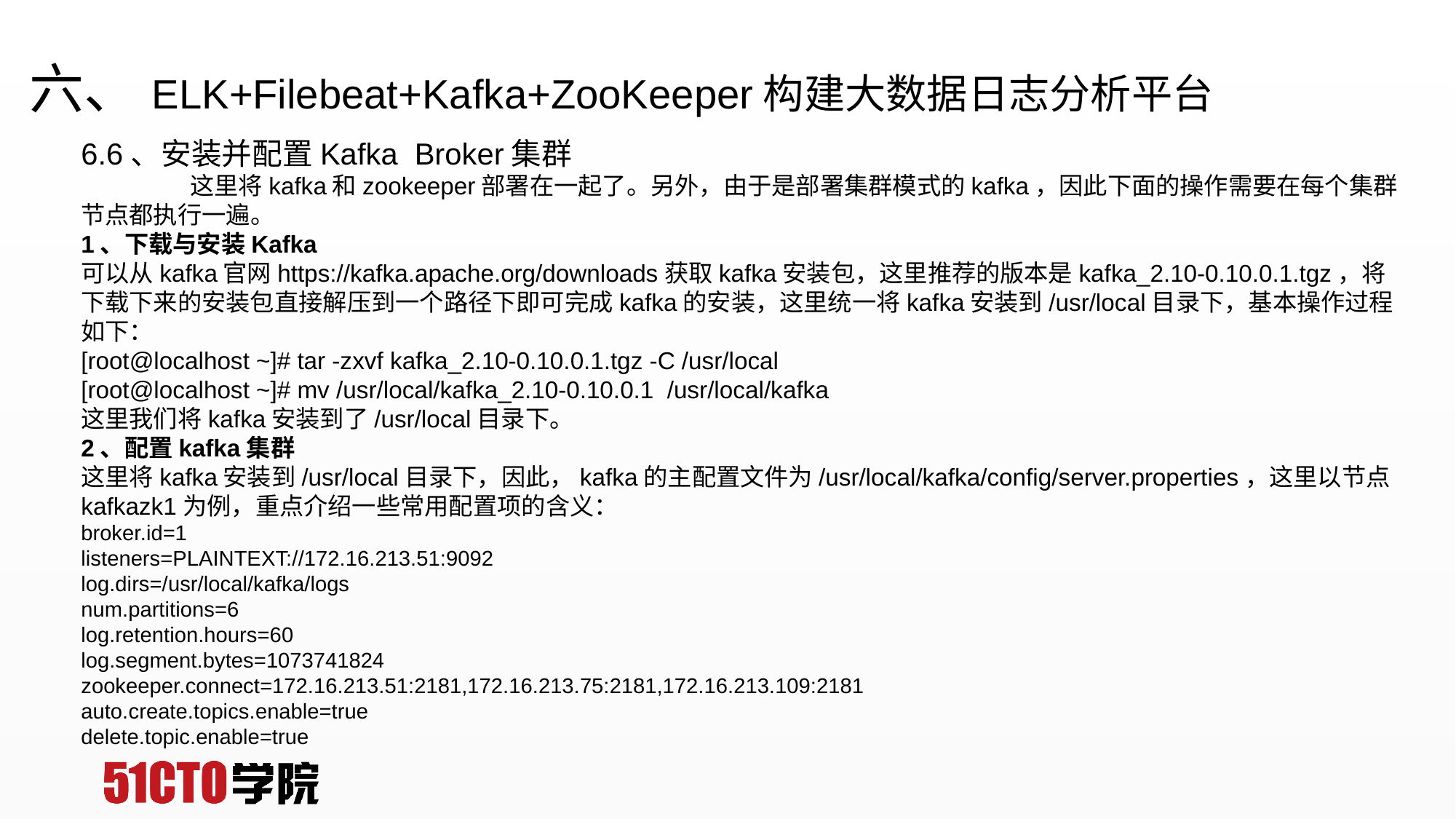

# 六、ELK+Filebeat+Kafka+ZooKeeper构建大数据日志分析平台
6.6、安装并配置Kafka  Broker集群
	这里将kafka和zookeeper部署在一起了。另外，由于是部署集群模式的kafka，因此下面的操作需要在每个集群节点都执行一遍。
1、下载与安装Kafka
可以从kafka官网https://kafka.apache.org/downloads获取kafka安装包，这里推荐的版本是kafka_2.10-0.10.0.1.tgz，将下载下来的安装包直接解压到一个路径下即可完成kafka的安装，这里统一将kafka安装到/usr/local目录下，基本操作过程如下：
[root@localhost ~]# tar -zxvf kafka_2.10-0.10.0.1.tgz -C /usr/local
[root@localhost ~]# mv /usr/local/kafka_2.10-0.10.0.1  /usr/local/kafka
这里我们将kafka安装到了/usr/local目录下。
2、配置kafka集群
这里将kafka安装到/usr/local目录下，因此，kafka的主配置文件为/usr/local/kafka/config/server.properties，这里以节点kafkazk1为例，重点介绍一些常用配置项的含义：
broker.id=1
listeners=PLAINTEXT://172.16.213.51:9092
log.dirs=/usr/local/kafka/logs
num.partitions=6
log.retention.hours=60
log.segment.bytes=1073741824
zookeeper.connect=172.16.213.51:2181,172.16.213.75:2181,172.16.213.109:2181
auto.create.topics.enable=true
delete.topic.enable=true